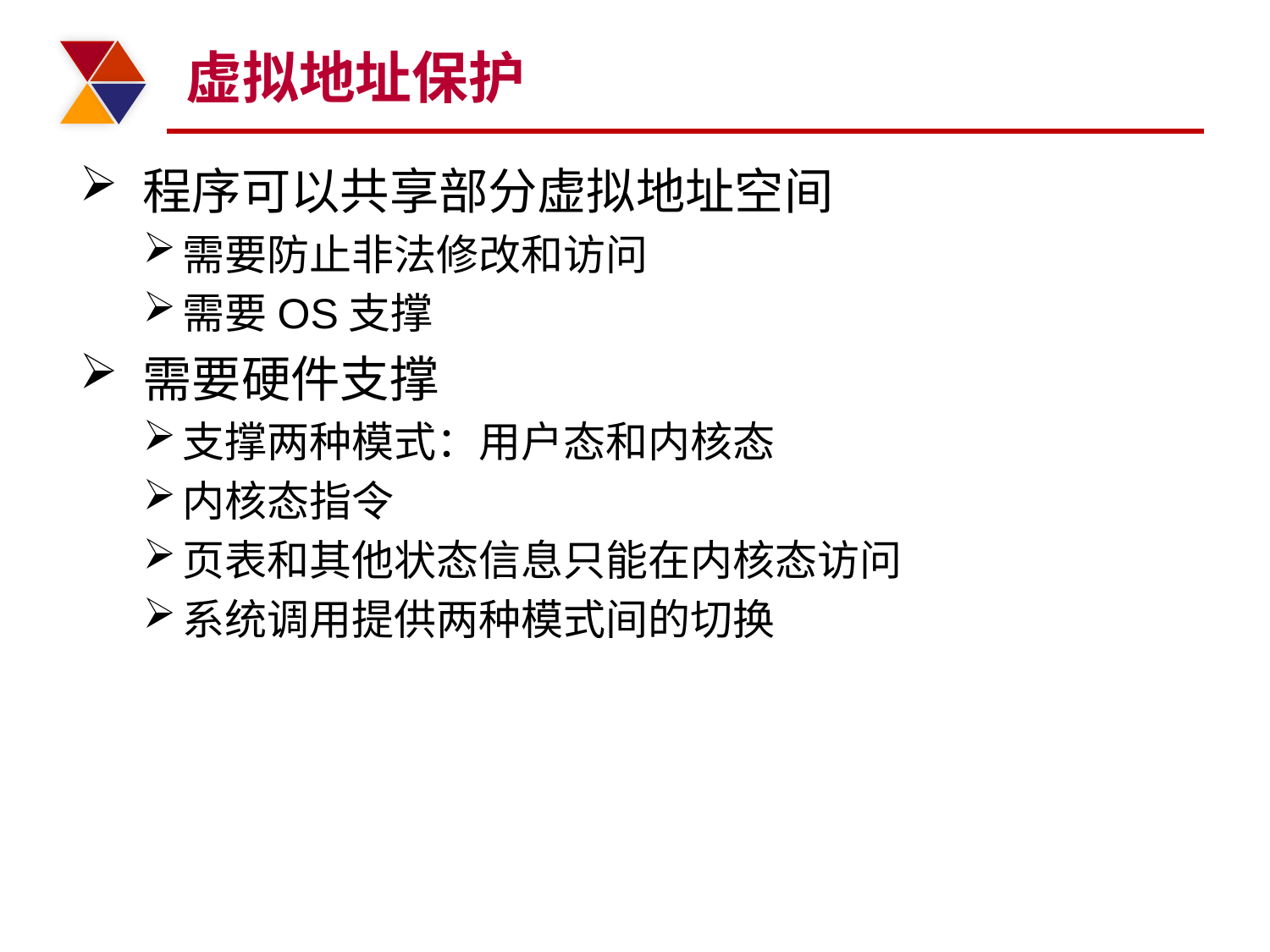

# 虚拟地址保护
程序可以共享部分虚拟地址空间
需要防止非法修改和访问
需要OS支撑
需要硬件支撑
支撑两种模式：用户态和内核态
内核态指令
页表和其他状态信息只能在内核态访问
系统调用提供两种模式间的切换